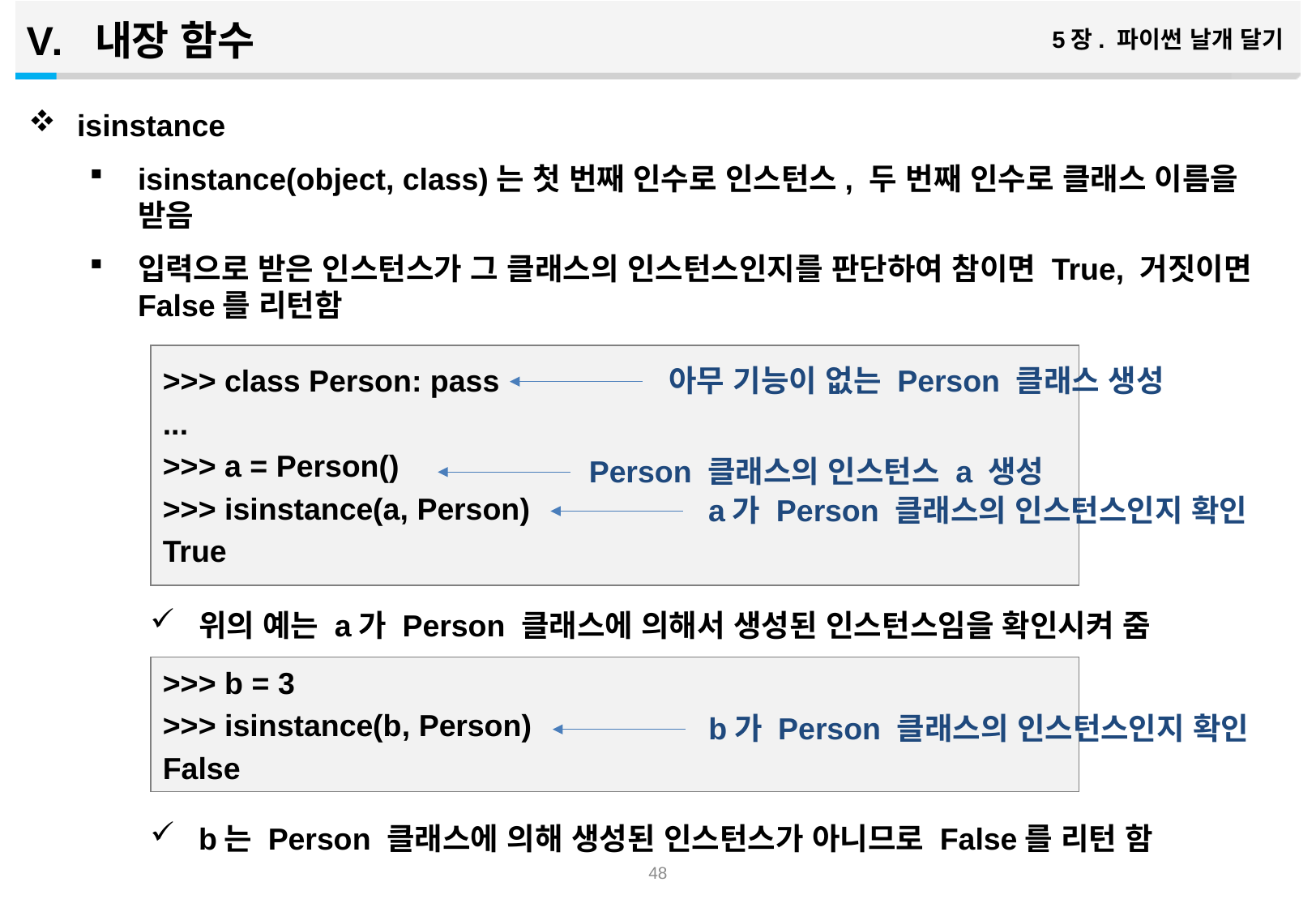

내장 함수
5장. 파이썬 날개 달기
isinstance
isinstance(object, class)는 첫 번째 인수로 인스턴스, 두 번째 인수로 클래스 이름을 받음
입력으로 받은 인스턴스가 그 클래스의 인스턴스인지를 판단하여 참이면 True, 거짓이면 False를 리턴함

위의 예는 a가 Person 클래스에 의해서 생성된 인스턴스임을 확인시켜 줌

b는 Person 클래스에 의해 생성된 인스턴스가 아니므로 False를 리턴 함
>>> class Person: pass
...
>>> a = Person()
>>> isinstance(a, Person)
True
아무 기능이 없는 Person 클래스 생성
Person 클래스의 인스턴스 a 생성
a가 Person 클래스의 인스턴스인지 확인
>>> b = 3
>>> isinstance(b, Person)
False
b가 Person 클래스의 인스턴스인지 확인
48